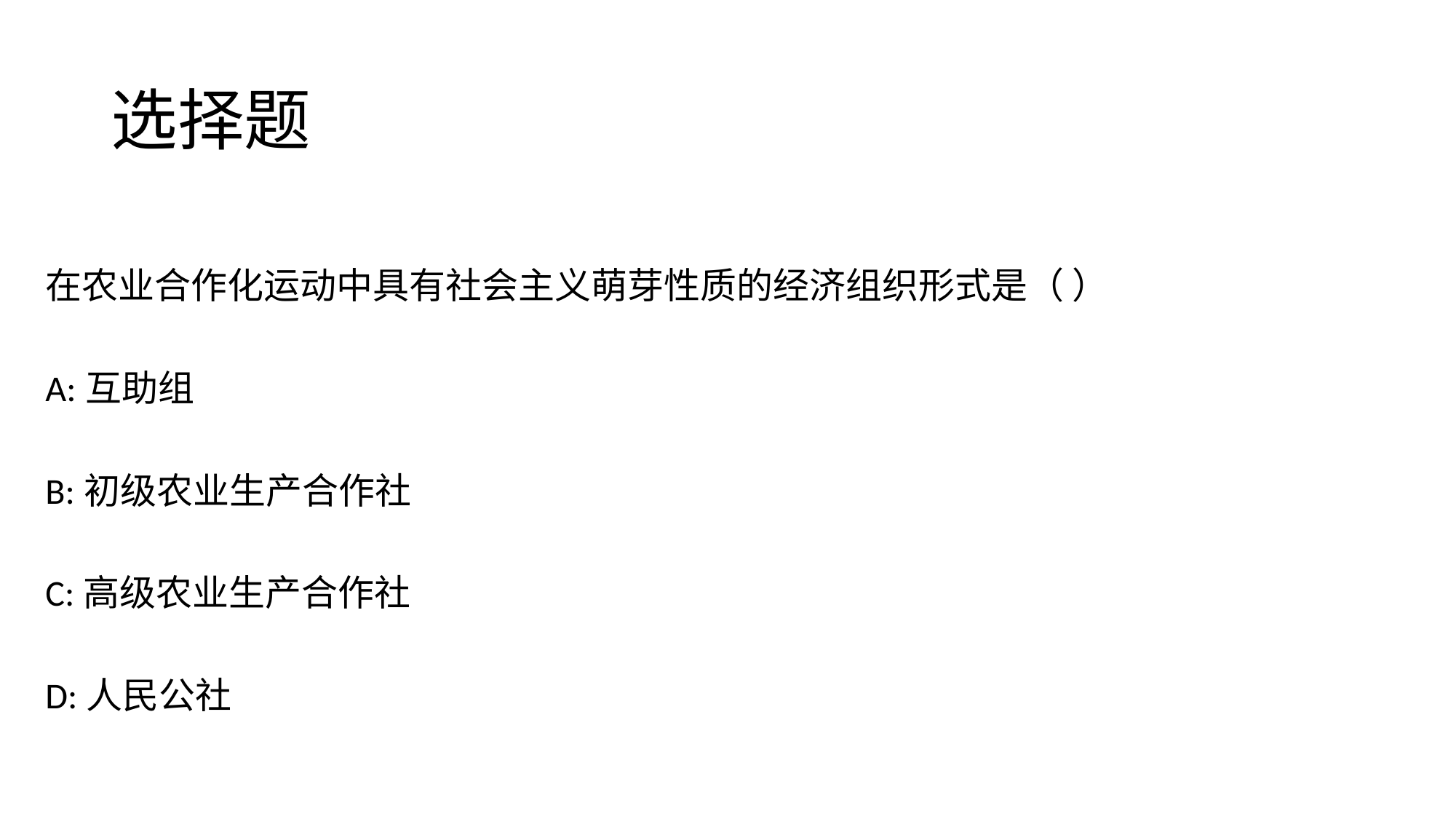

# 选择题
在农业合作化运动中具有社会主义萌芽性质的经济组织形式是（ ）
A:互助组
B:初级农业生产合作社
C:高级农业生产合作社
D:人民公社